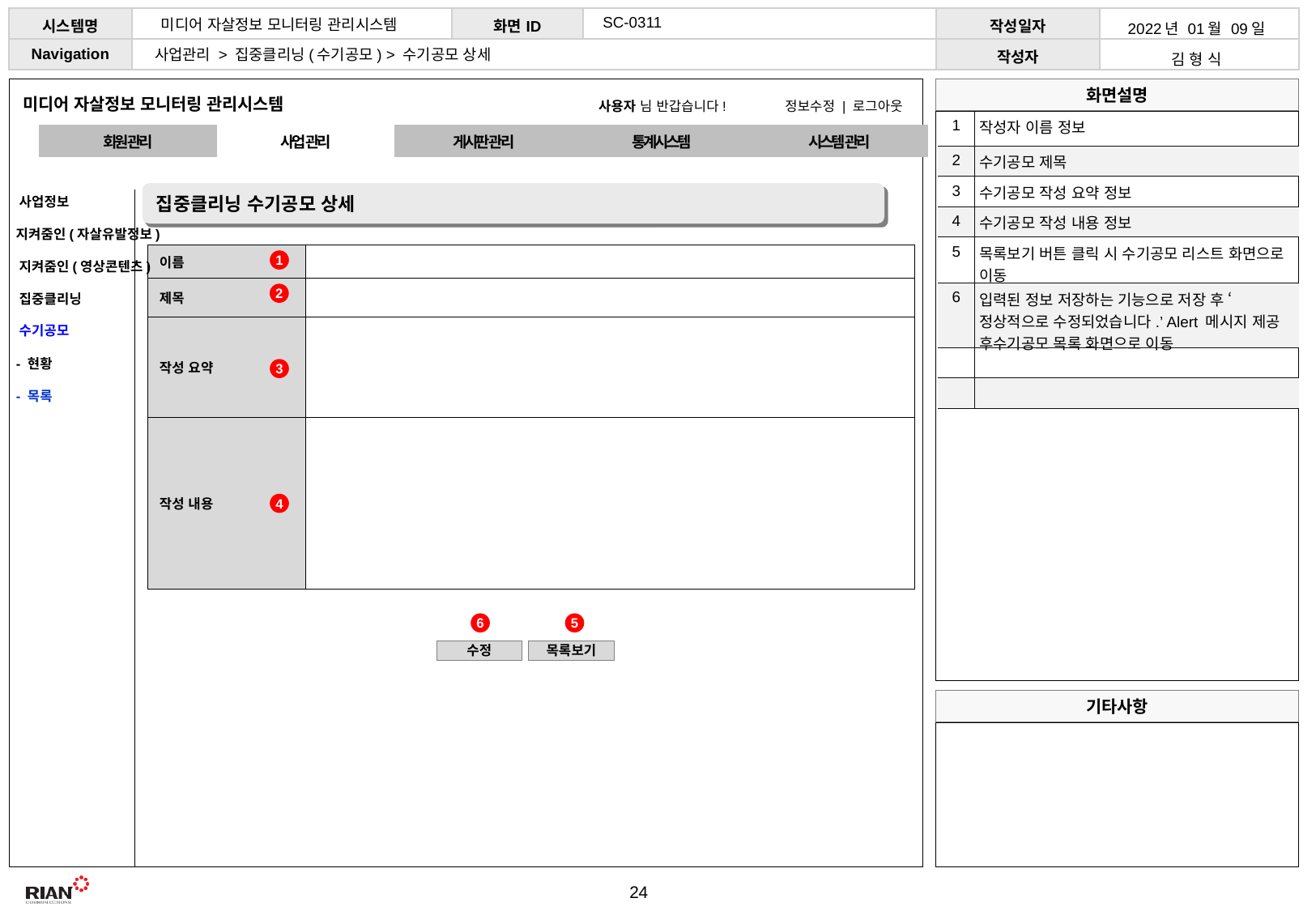

SC-0311
미디어 자살정보 모니터링 관리시스템
| 2022년 01월 09일 |
| --- |
| 김 형 식 |
사업관리 > 집중클리닝(수기공모) > 수기공모 상세
미디어 자살정보 모니터링 관리시스템
사용자 님 반갑습니다!
정보수정 | 로그아웃
| 1 | 작성자 이름 정보 |
| --- | --- |
| 2 | 수기공모 제목 |
| 3 | 수기공모 작성 요약 정보 |
| 4 | 수기공모 작성 내용 정보 |
| 5 | 목록보기 버튼 클릭 시 수기공모 리스트 화면으로 이동 |
| 6 | 입력된 정보 저장하는 기능으로 저장 후 ‘정상적으로 수정되었습니다.’ Alert 메시지 제공 후수기공모 목록 화면으로 이동 |
|  |  |
|  |  |
| 회원 관리 | 사업 관리 | 게시판 관리 | 통계시스템 | 시스템 관리 |
| --- | --- | --- | --- | --- |
 사업정보
 지켜줌인(자살유발정보)
 지켜줌인(영상콘텐츠)
 집중클리닝
 수기공모
 - 현황
 - 목록
집중클리닝 수기공모 상세
| 이름 |  |
| --- | --- |
| 제목 |  |
| 작성 요약 |  |
| 작성 내용 |  |
1
2
3
4
6
5
수정
목록보기